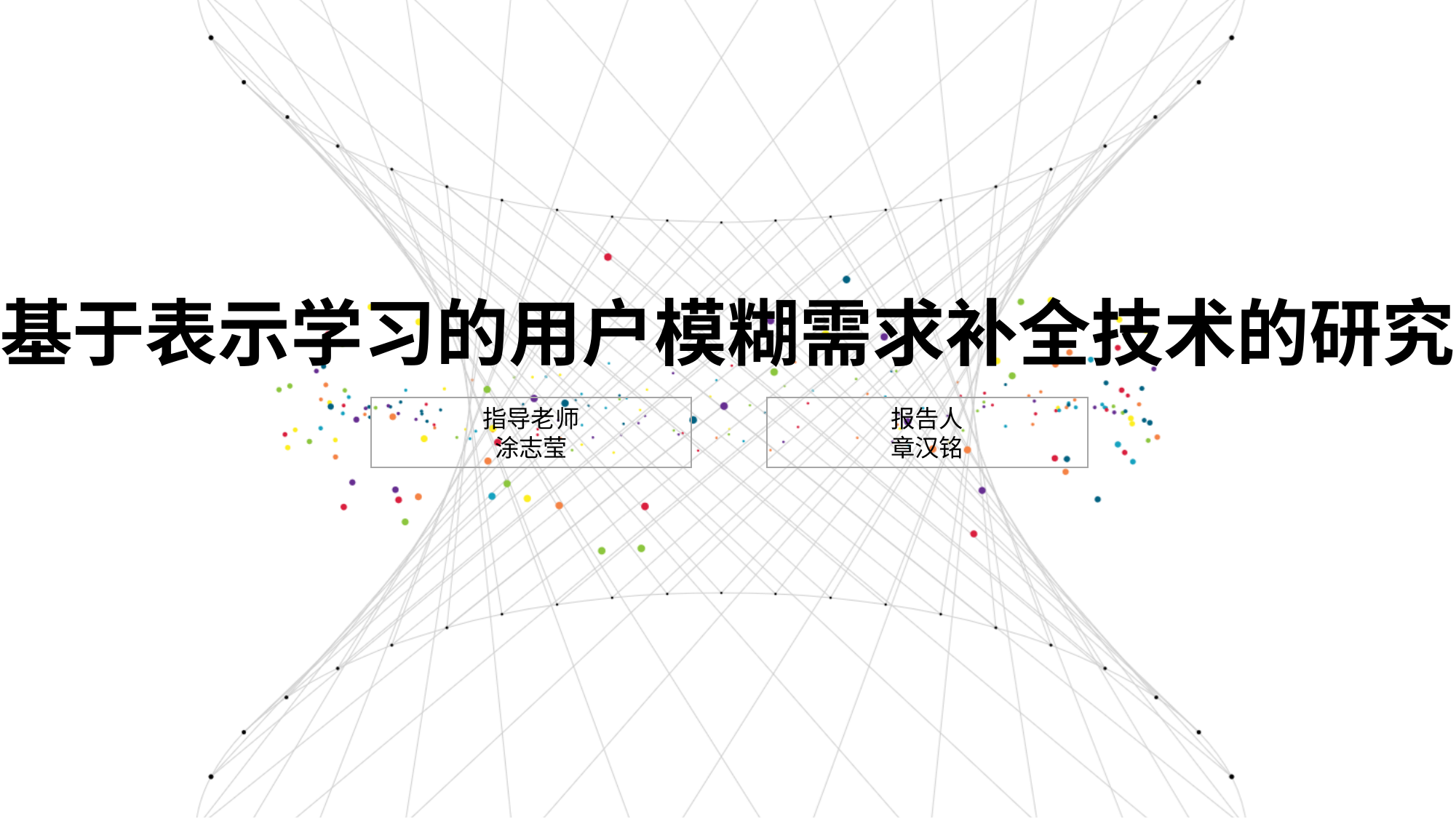

基于表示学习的用户模糊需求补全技术的研究
指导老师
涂志莹
报告人
章汉铭